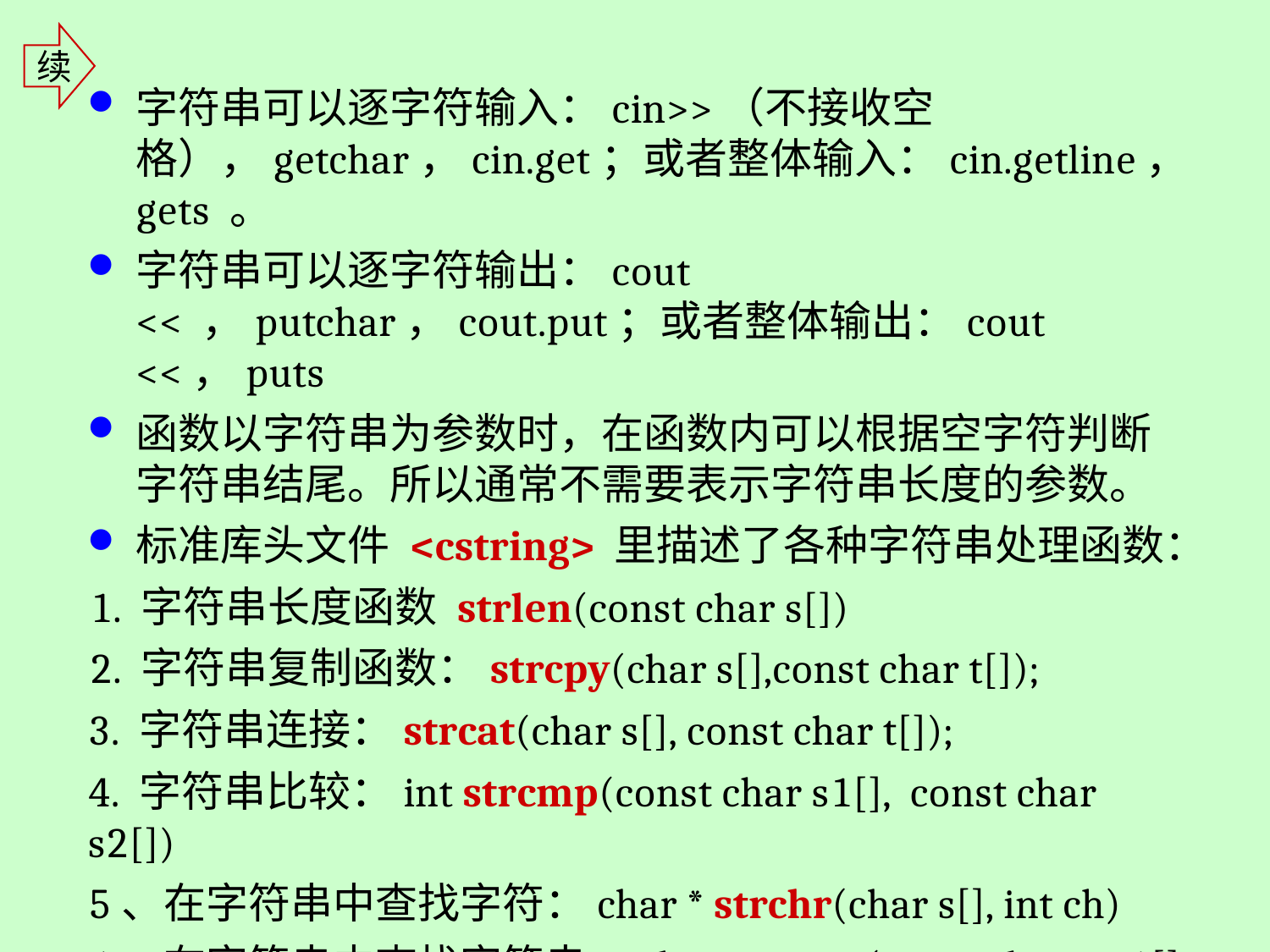

续
字符串可以逐字符输入：cin>>（不接收空格），getchar，cin.get；或者整体输入：cin.getline，gets 。
字符串可以逐字符输出：cout << ，putchar，cout.put；或者整体输出：cout <<，puts
函数以字符串为参数时，在函数内可以根据空字符判断字符串结尾。所以通常不需要表示字符串长度的参数。
标准库头文件 <cstring> 里描述了各种字符串处理函数：
1. 字符串长度函数 strlen(const char s[])
2. 字符串复制函数：strcpy(char s[],const char t[]);
3. 字符串连接：strcat(char s[], const char t[]);
4. 字符串比较：int strcmp(const char s1[],  const char s2[])
5、在字符串中查找字符：char * strchr(char s[], int ch)
6、在字符串中查找字符串：char * strstr(const char str1[], const char str2[])